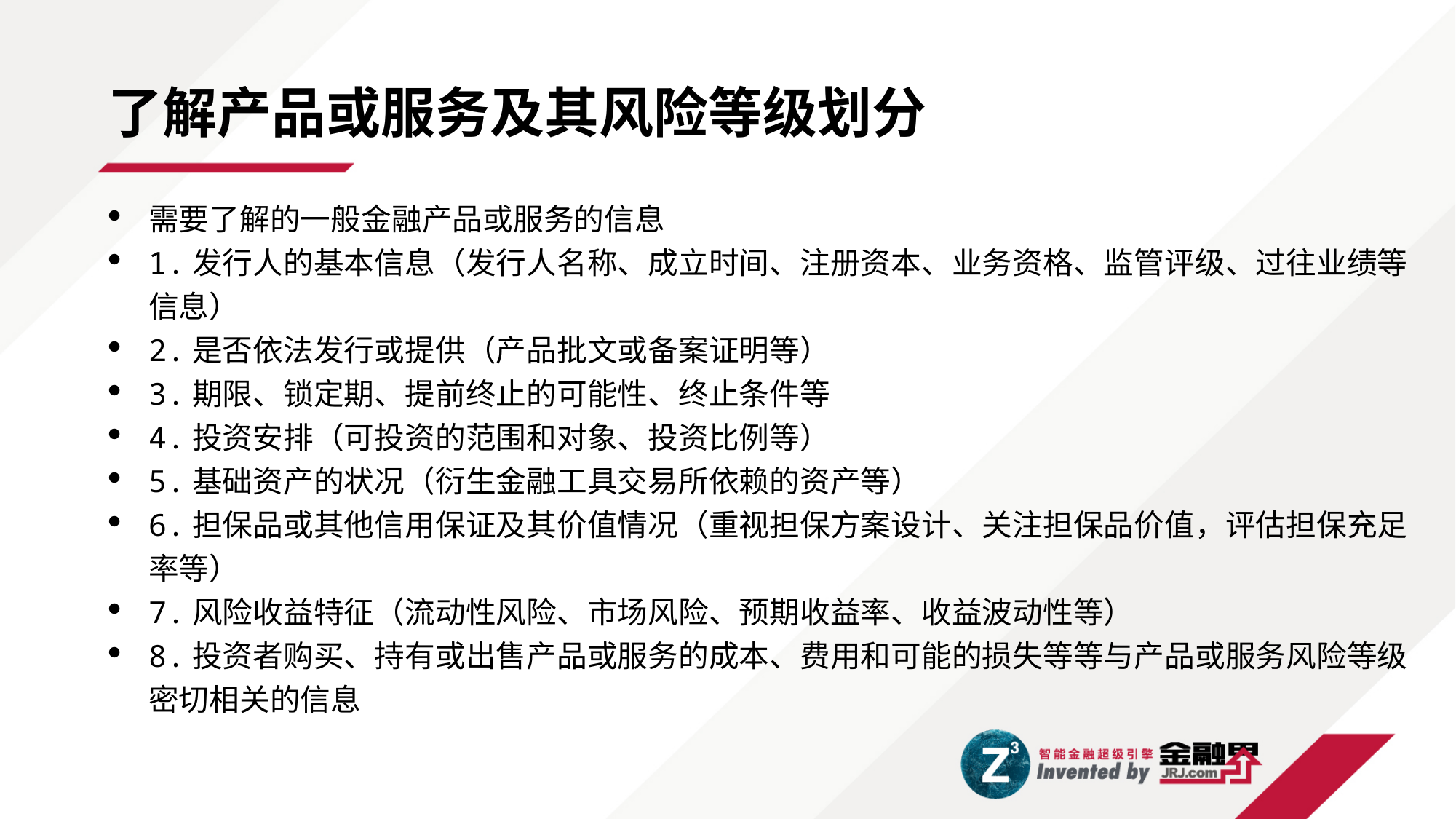

了解产品或服务及其风险等级划分
需要了解的一般金融产品或服务的信息
1.发行人的基本信息（发行人名称、成立时间、注册资本、业务资格、监管评级、过往业绩等信息）
2.是否依法发行或提供（产品批文或备案证明等）
3.期限、锁定期、提前终止的可能性、终止条件等
4.投资安排（可投资的范围和对象、投资比例等）
5.基础资产的状况（衍生金融工具交易所依赖的资产等）
6.担保品或其他信用保证及其价值情况（重视担保方案设计、关注担保品价值，评估担保充足率等）
7.风险收益特征（流动性风险、市场风险、预期收益率、收益波动性等）
8.投资者购买、持有或出售产品或服务的成本、费用和可能的损失等等与产品或服务风险等级密切相关的信息